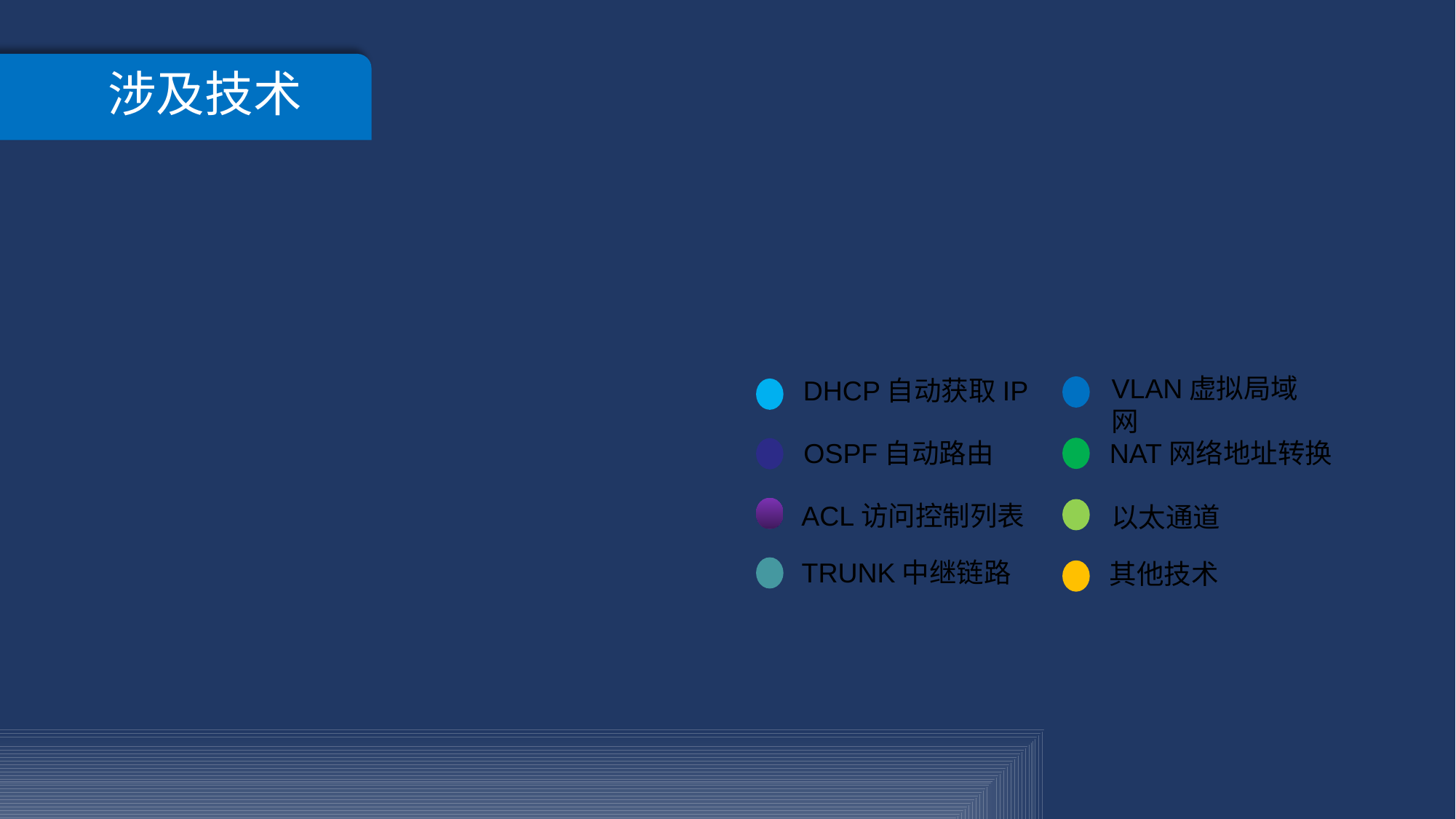

涉及技术
VLAN虚拟局域网
DHCP自动获取IP

NAT网络地址转换
OSPF自动路由

ACL访问控制列表
以太通道

TRUNK中继链路
其他技术